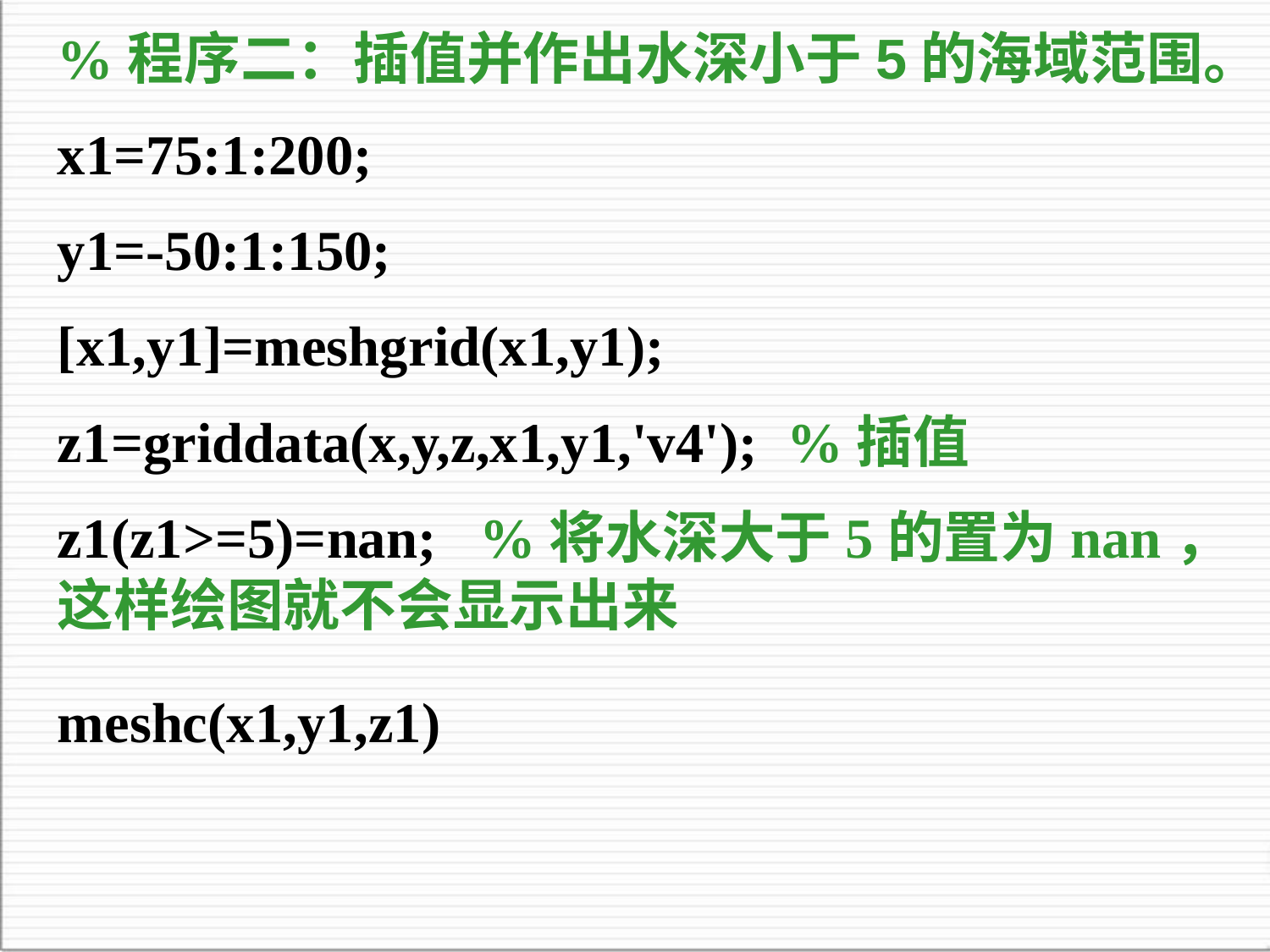

%程序二：插值并作出水深小于5的海域范围。
x1=75:1:200;
y1=-50:1:150;
[x1,y1]=meshgrid(x1,y1);
z1=griddata(x,y,z,x1,y1,'v4');  %插值
z1(z1>=5)=nan;   %将水深大于5的置为nan，这样绘图就不会显示出来
meshc(x1,y1,z1)